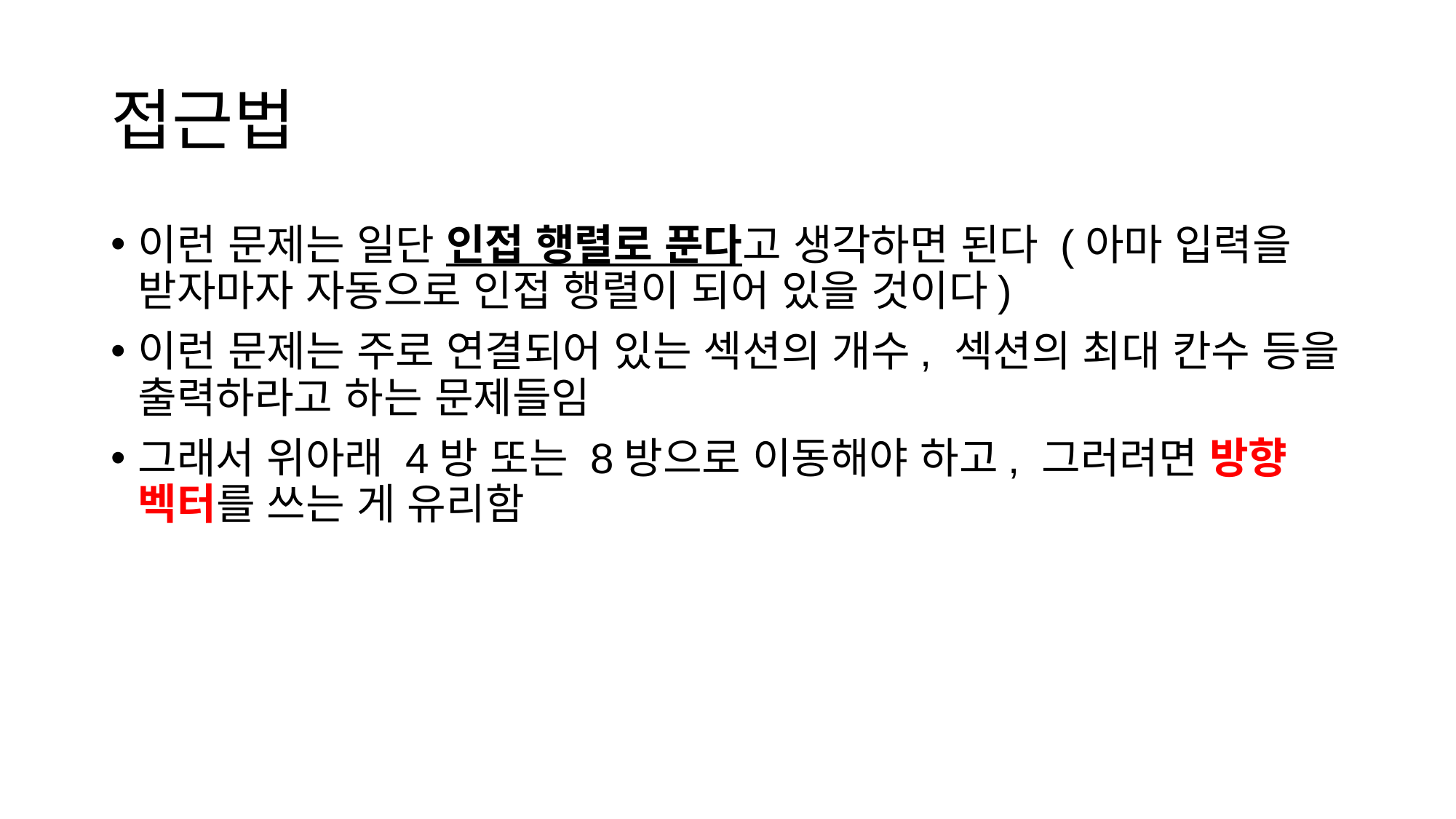

# 접근법
이런 문제는 일단 인접 행렬로 푼다고 생각하면 된다 (아마 입력을 받자마자 자동으로 인접 행렬이 되어 있을 것이다)
이런 문제는 주로 연결되어 있는 섹션의 개수, 섹션의 최대 칸수 등을 출력하라고 하는 문제들임
그래서 위아래 4방 또는 8방으로 이동해야 하고, 그러려면 방향 벡터를 쓰는 게 유리함